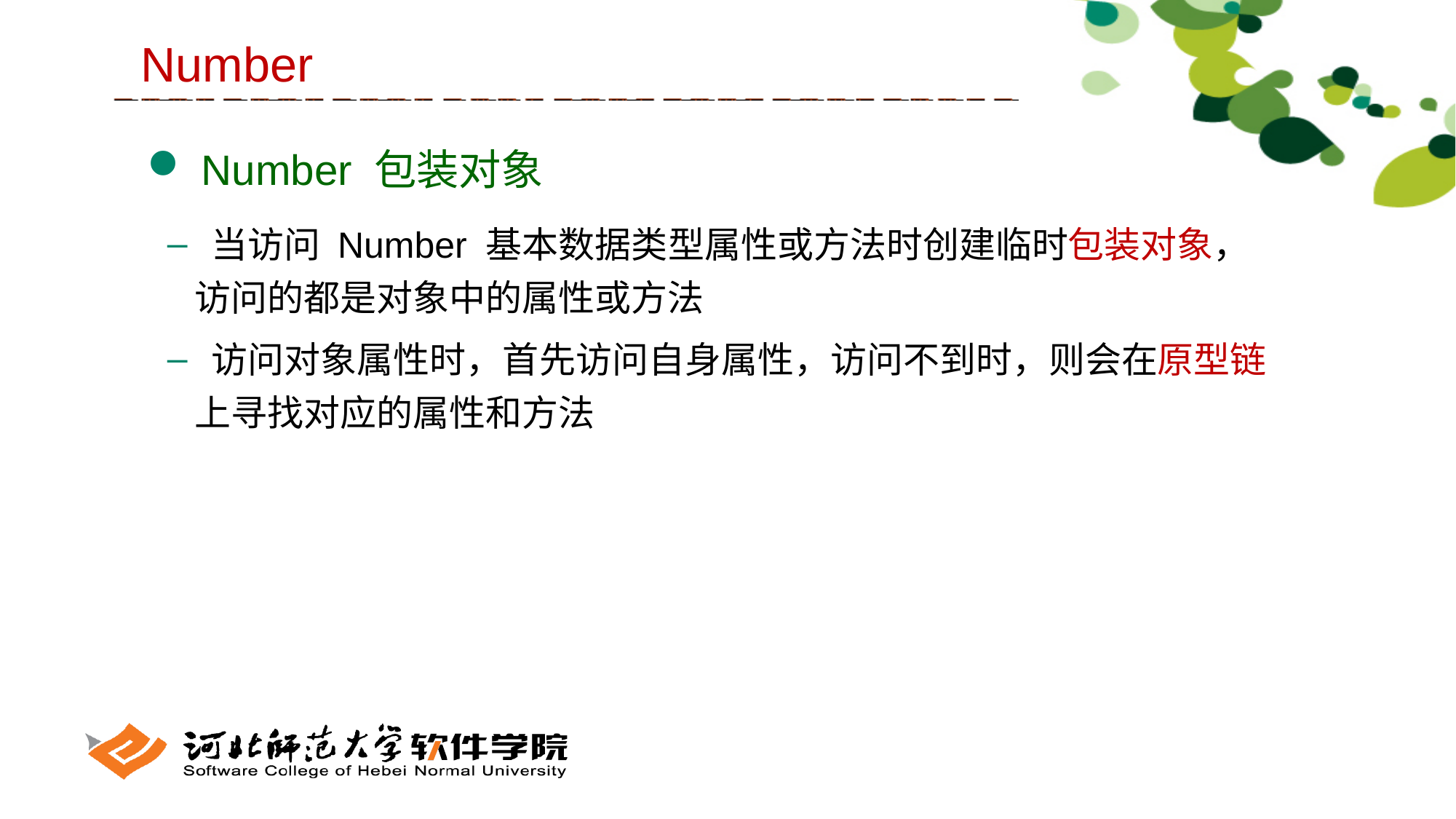

Number
 Number 包装对象
 当访问 Number 基本数据类型属性或方法时创建临时包装对象，访问的都是对象中的属性或方法
 访问对象属性时，首先访问自身属性，访问不到时，则会在原型链上寻找对应的属性和方法